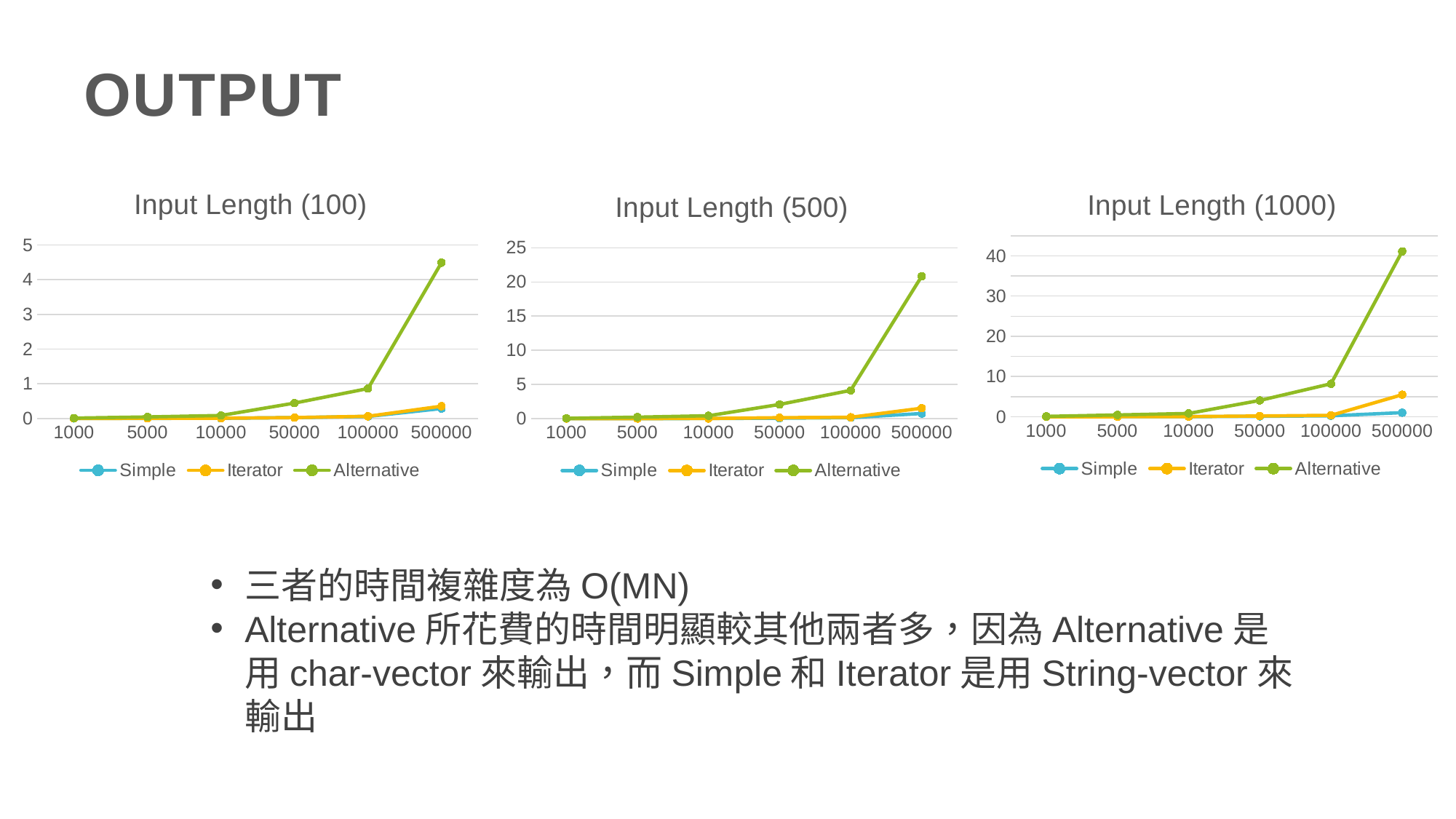

OUTPUT

### Chart: Input Length (100)

| Category | Simple | Iterator | Alternative |
|---|---|---|---|
| 1000 | 0.0 | 0.001 | 0.010715 |
| 5000 | 0.002 | 0.004 | 0.044052 |
| 10000 | 0.005 | 0.007 | 0.086271 |
| 50000 | 0.026 | 0.026 | 0.442337 |
| 100000 | 0.058 | 0.062 | 0.861437 |
| 500000 | 0.285 | 0.353 | 4.48836 |

### Chart: Input Length (1000)

| Category | Simple | Iterator | Alternative |
|---|---|---|---|
| 1000 | 0.002 | 0.003 | 0.095033 |
| 5000 | 0.009 | 0.009 | 0.446672 |
| 10000 | 0.023 | 0.038 | 0.817784 |
| 50000 | 0.106 | 0.19 | 4.05415 |
| 100000 | 0.243 | 0.348 | 8.1976 |
| 500000 | 1.021 | 5.48 | 41.1289 |

### Chart: Input Length (500)

| Category | Simple | Iterator | Alternative |
|---|---|---|---|
| 1000 | 0.001 | 0.002 | 0.041181 |
| 5000 | 0.006 | 0.006 | 0.208566 |
| 10000 | 0.012 | 0.013 | 0.421314 |
| 50000 | 0.062 | 0.136 | 2.07326 |
| 100000 | 0.134 | 0.191 | 4.13049 |
| 500000 | 0.744 | 1.517 | 20.847 |
三者的時間複雜度為O(MN)
Alternative所花費的時間明顯較其他兩者多，因為Alternative是用char-vector來輸出，而Simple和Iterator是用String-vector來輸出